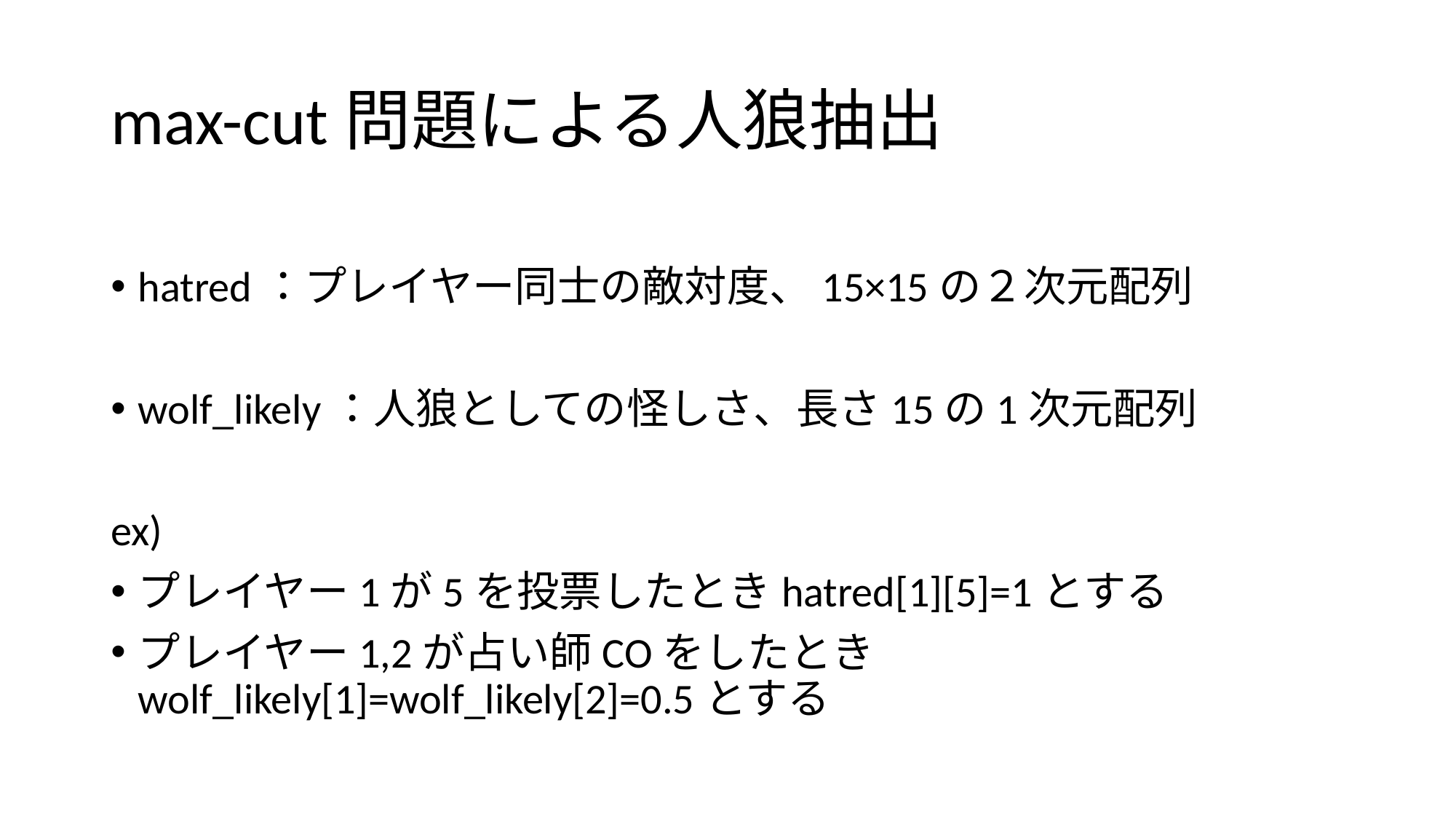

# max-cut問題による人狼抽出
hatred：プレイヤー同士の敵対度、15×15の２次元配列

wolf_likely：人狼としての怪しさ、長さ15の1次元配列

ex)
プレイヤー1が5を投票したときhatred[1][5]=1とする
プレイヤー1,2が占い師COをしたときwolf_likely[1]=wolf_likely[2]=0.5とする